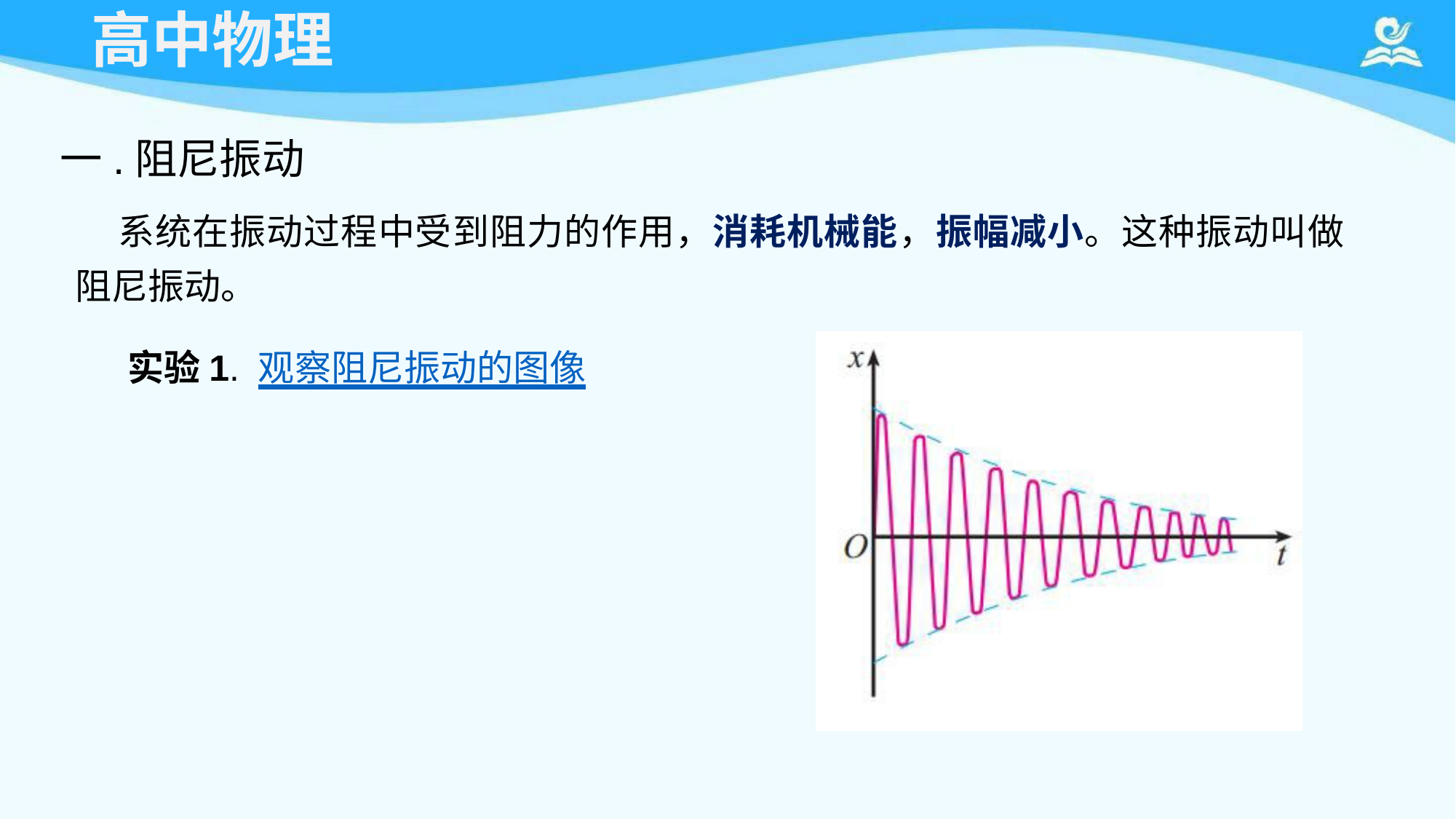

# 高中物理
一.阻尼振动
系统在振动过程中受到阻力的作用，消耗机械能，振幅减小。这种振动叫做 阻尼振动。
实验1. 观察阻尼振动的图像